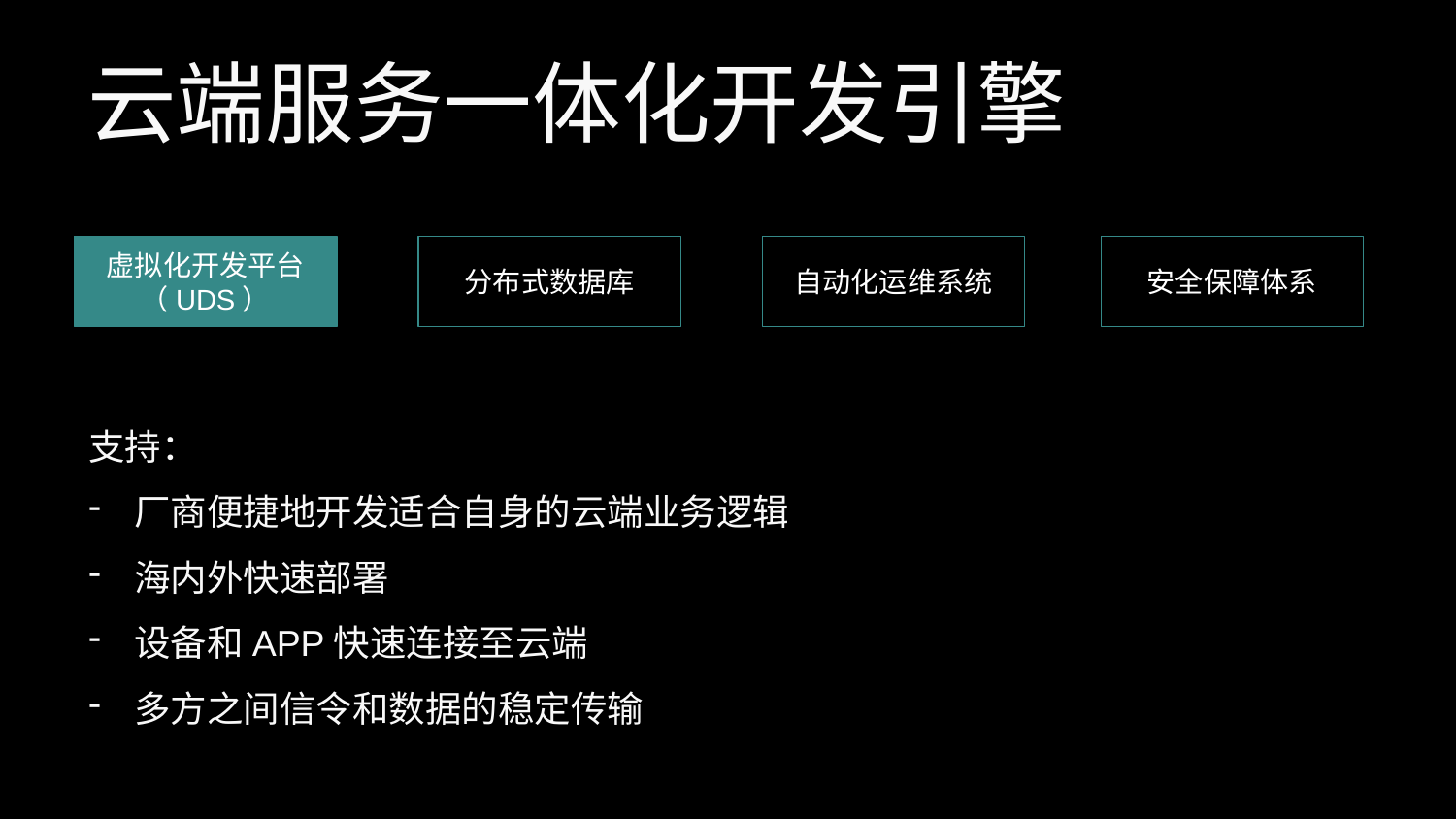

# 云端服务一体化开发引擎
虚拟化开发平台（UDS）
分布式数据库
自动化运维系统
安全保障体系
支持：
厂商便捷地开发适合自身的云端业务逻辑
海内外快速部署
设备和APP快速连接至云端
多方之间信令和数据的稳定传输